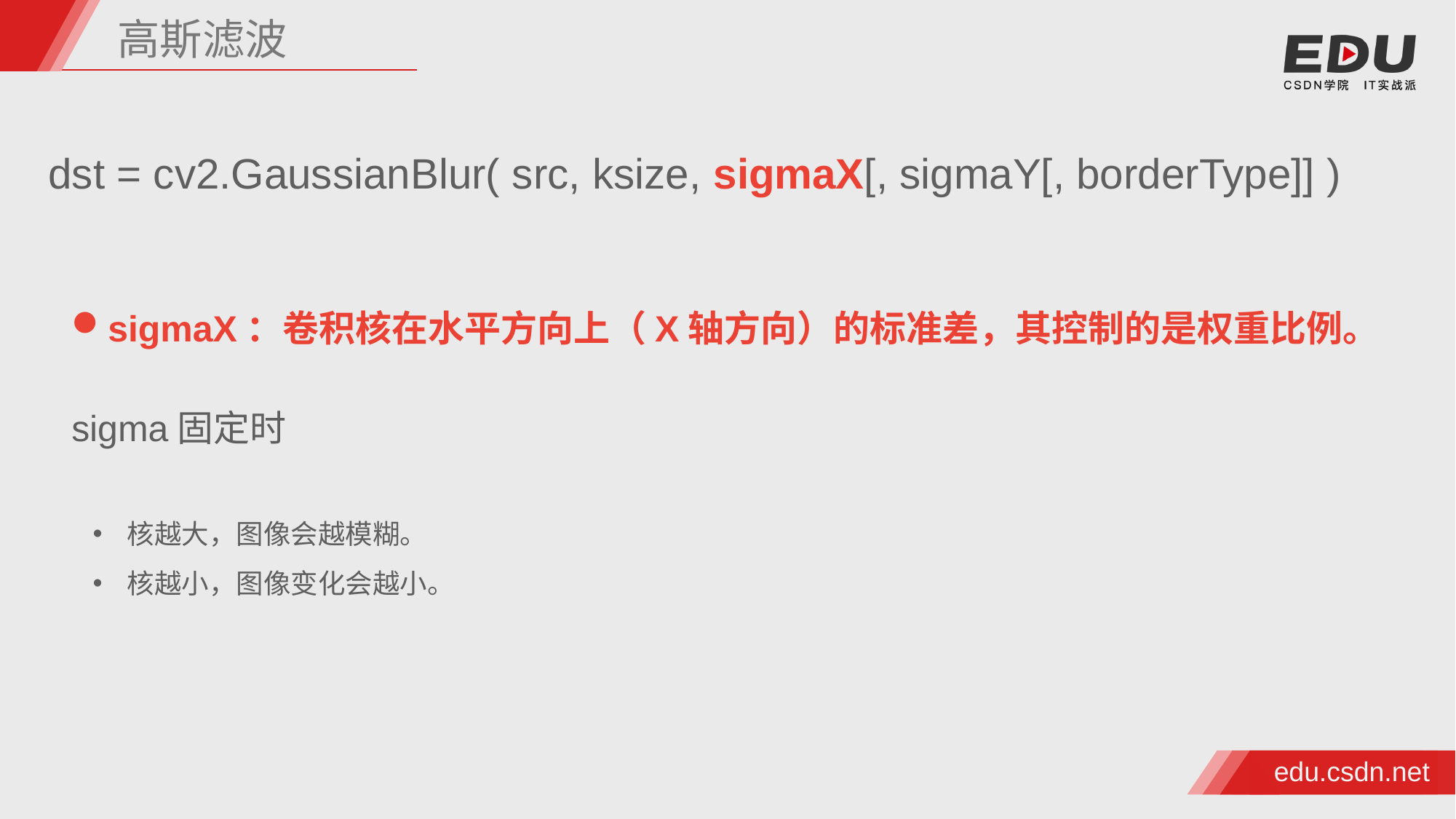

高斯滤波

dst = cv2.GaussianBlur( src, ksize, sigmaX[, sigmaY[, borderType]] )
sigmaX：卷积核在水平方向上（X轴方向）的标准差，其控制的是权重比例。
sigma固定时
核越大，图像会越模糊。
核越小，图像变化会越小。